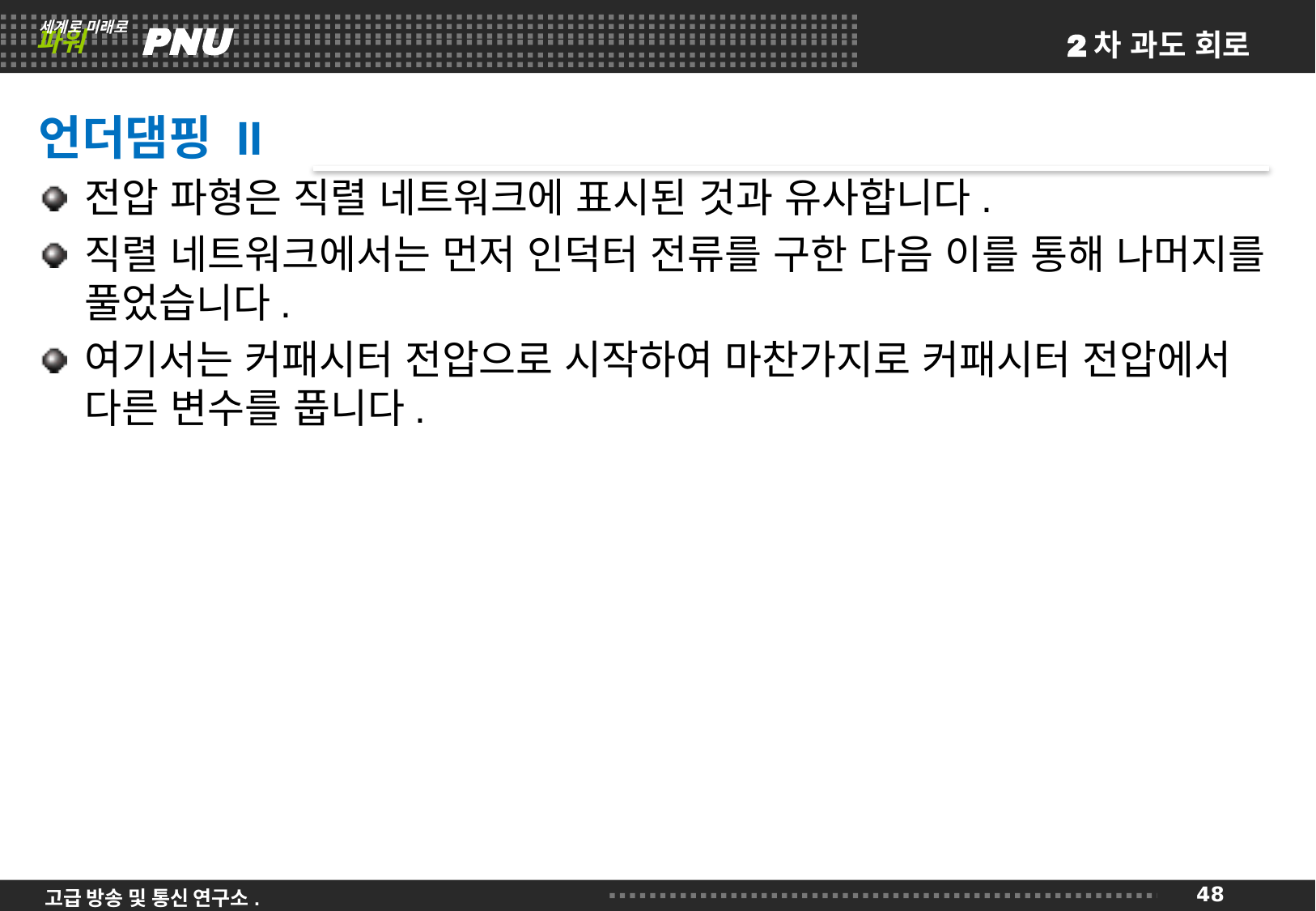

# 2차 과도 회로
언더댐핑 II
전압 파형은 직렬 네트워크에 표시된 것과 유사합니다.
직렬 네트워크에서는 먼저 인덕터 전류를 구한 다음 이를 통해 나머지를 풀었습니다.
여기서는 커패시터 전압으로 시작하여 마찬가지로 커패시터 전압에서 다른 변수를 풉니다.